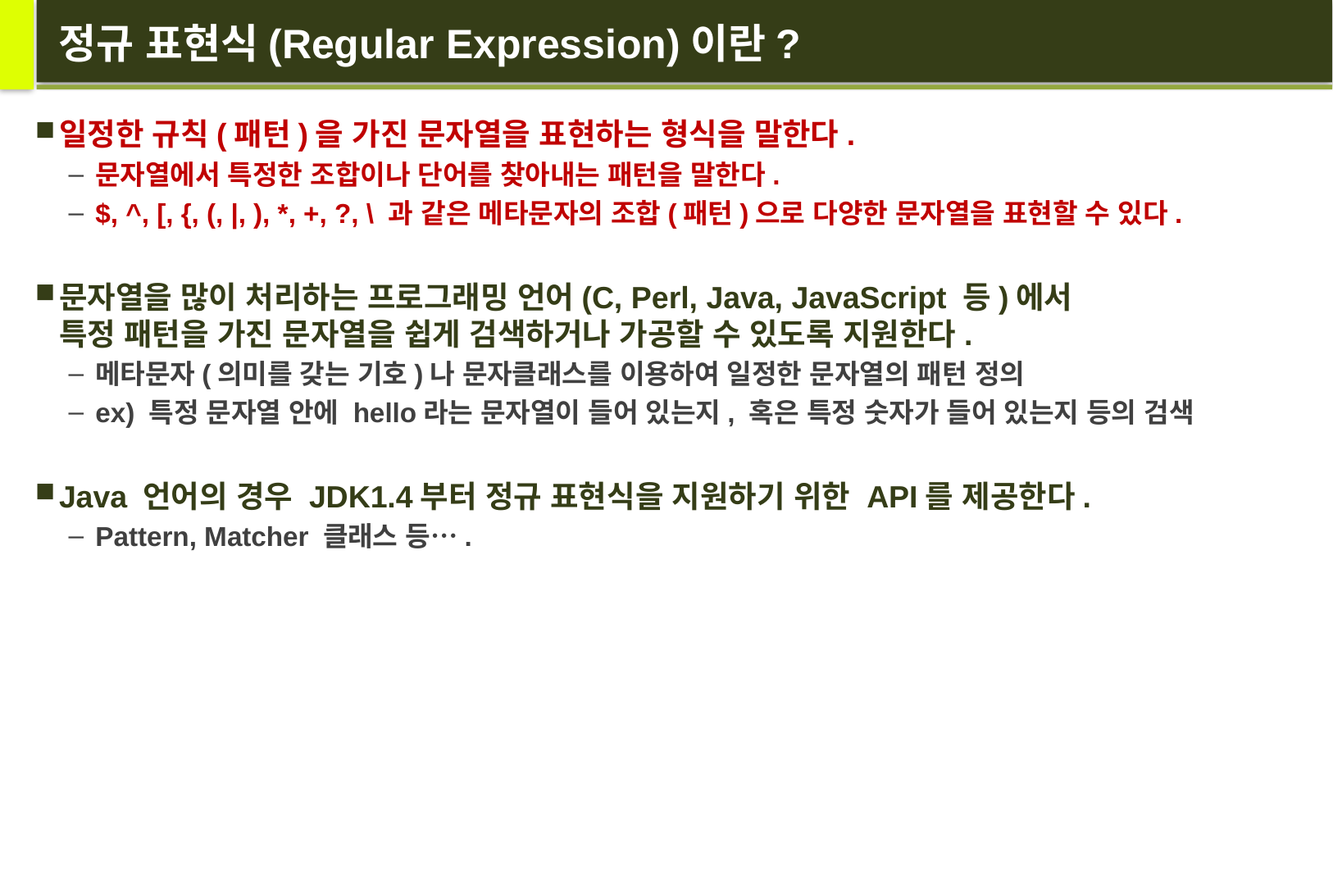

# 정규 표현식(Regular Expression)이란?
일정한 규칙(패턴)을 가진 문자열을 표현하는 형식을 말한다.
문자열에서 특정한 조합이나 단어를 찾아내는 패턴을 말한다.
$, ^, [, {, (, |, ), *, +, ?, \ 과 같은 메타문자의 조합(패턴)으로 다양한 문자열을 표현할 수 있다.

문자열을 많이 처리하는 프로그래밍 언어(C, Perl, Java, JavaScript 등)에서
특정 패턴을 가진 문자열을 쉽게 검색하거나 가공할 수 있도록 지원한다.
메타문자(의미를 갖는 기호)나 문자클래스를 이용하여 일정한 문자열의 패턴 정의
ex) 특정 문자열 안에 hello라는 문자열이 들어 있는지, 혹은 특정 숫자가 들어 있는지 등의 검색

Java 언어의 경우 JDK1.4부터 정규 표현식을 지원하기 위한 API를 제공한다.
Pattern, Matcher 클래스 등….